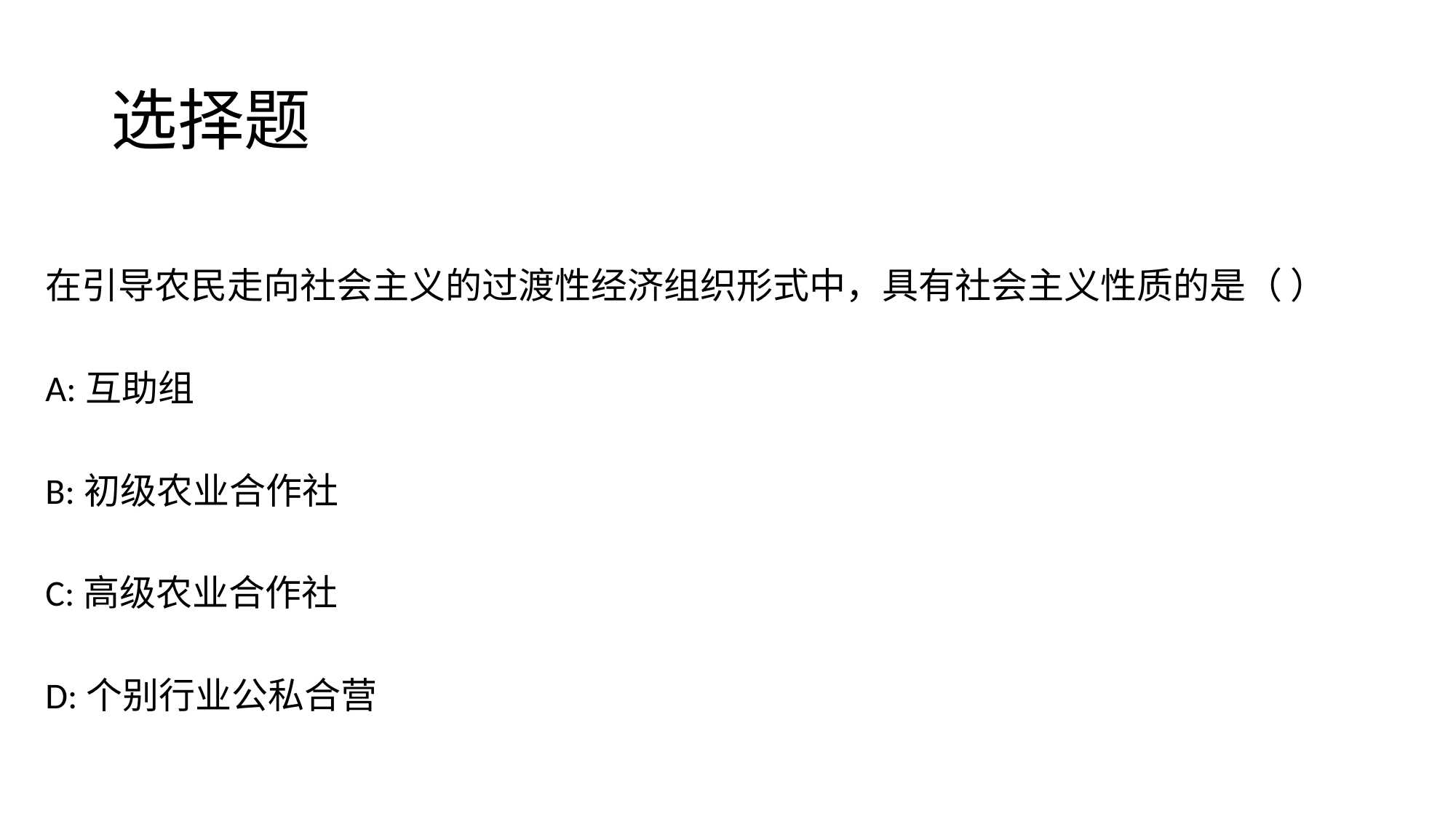

# 选择题
在引导农民走向社会主义的过渡性经济组织形式中，具有社会主义性质的是（ ）
A:互助组
B:初级农业合作社
C:高级农业合作社
D:个别行业公私合营